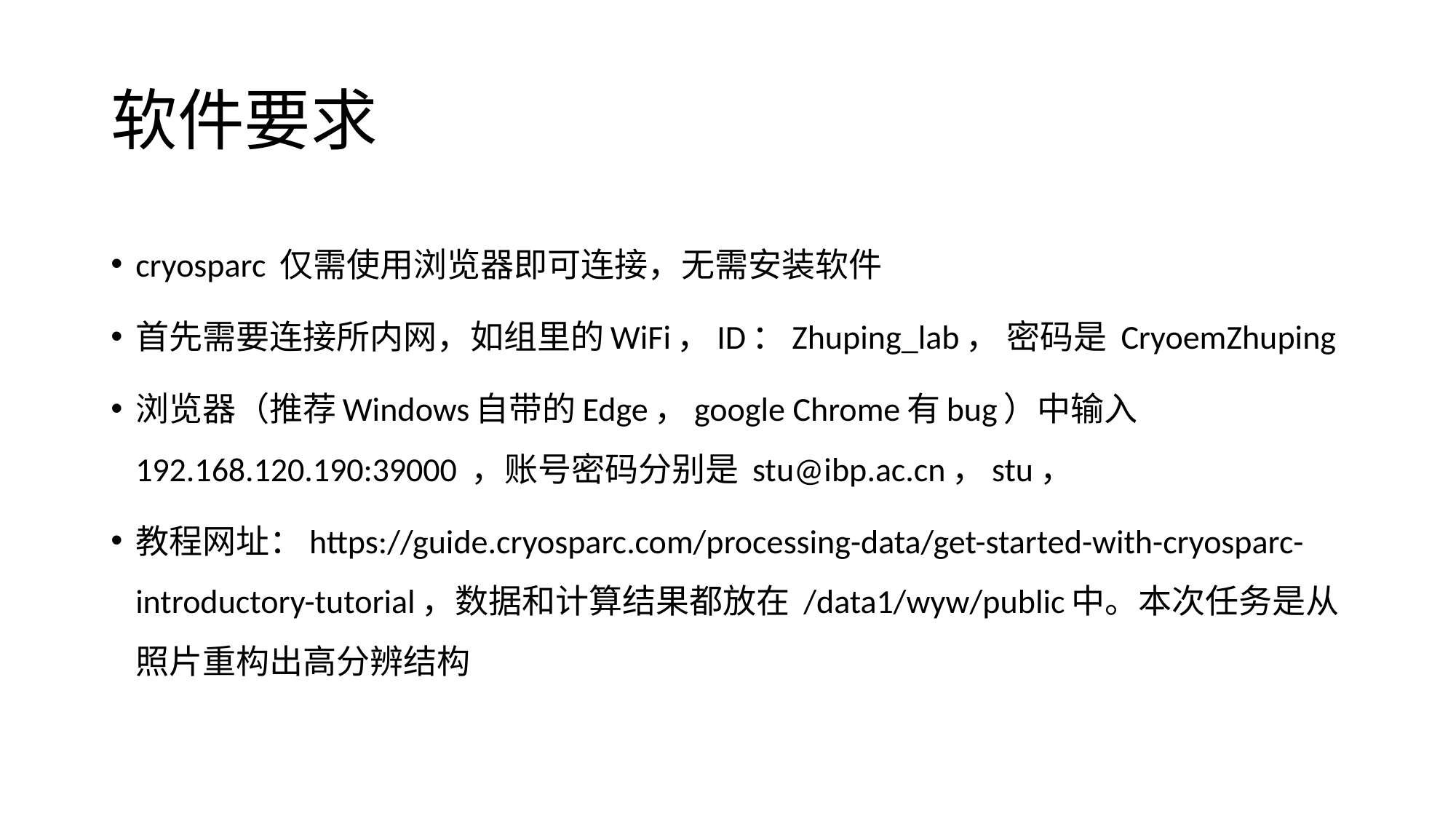

# 软件要求
cryosparc 仅需使用浏览器即可连接，无需安装软件
首先需要连接所内网，如组里的WiFi，ID：Zhuping_lab， 密码是 CryoemZhuping
浏览器（推荐Windows自带的Edge，google Chrome有bug）中输入192.168.120.190:39000 ，账号密码分别是 stu@ibp.ac.cn，stu，
教程网址：https://guide.cryosparc.com/processing-data/get-started-with-cryosparc-introductory-tutorial，数据和计算结果都放在 /data1/wyw/public中。本次任务是从照片重构出高分辨结构